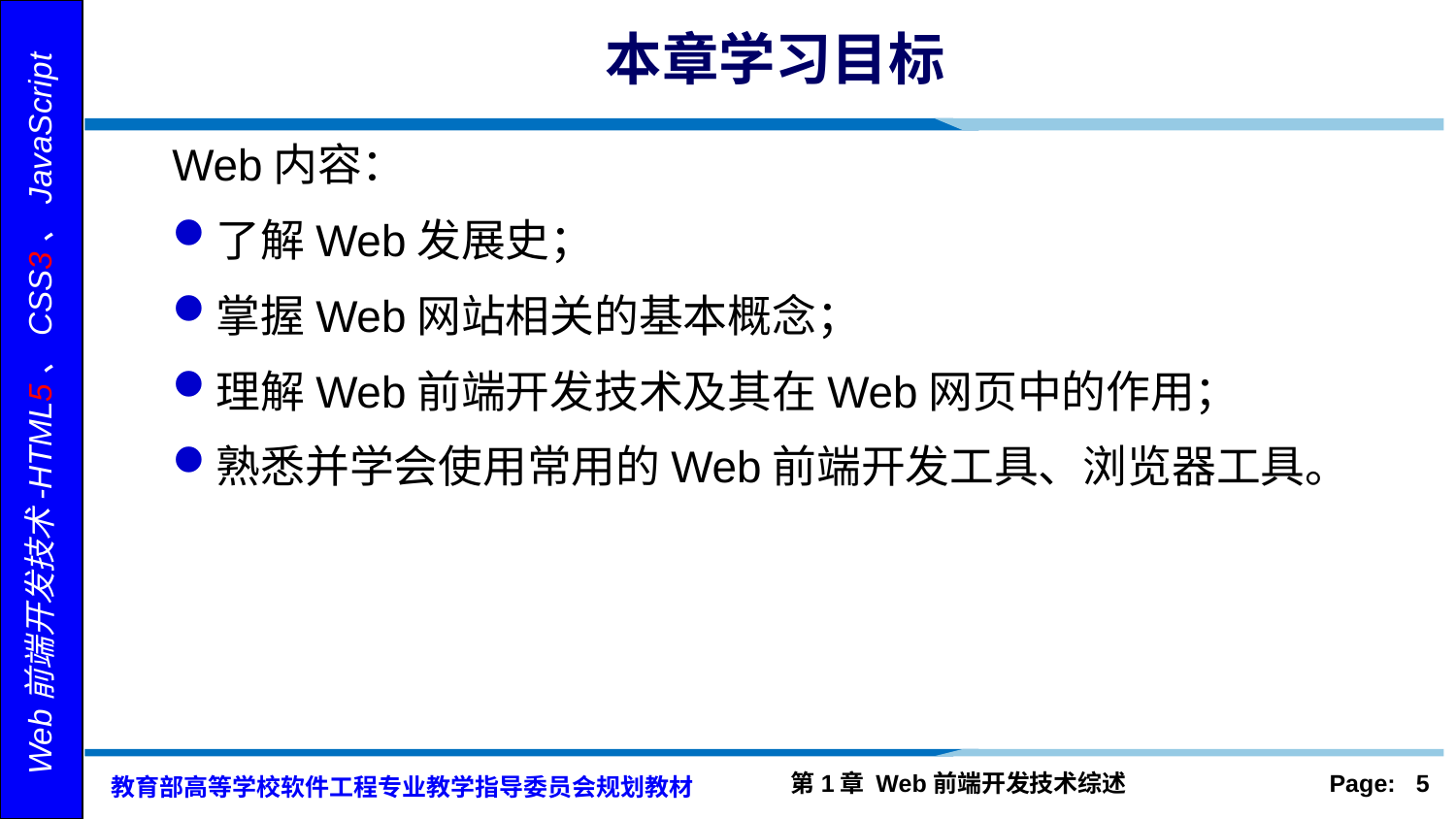

# 本章学习目标
Web内容：
了解Web发展史；
掌握Web网站相关的基本概念；
理解Web前端开发技术及其在Web网页中的作用；
熟悉并学会使用常用的Web前端开发工具、浏览器工具。